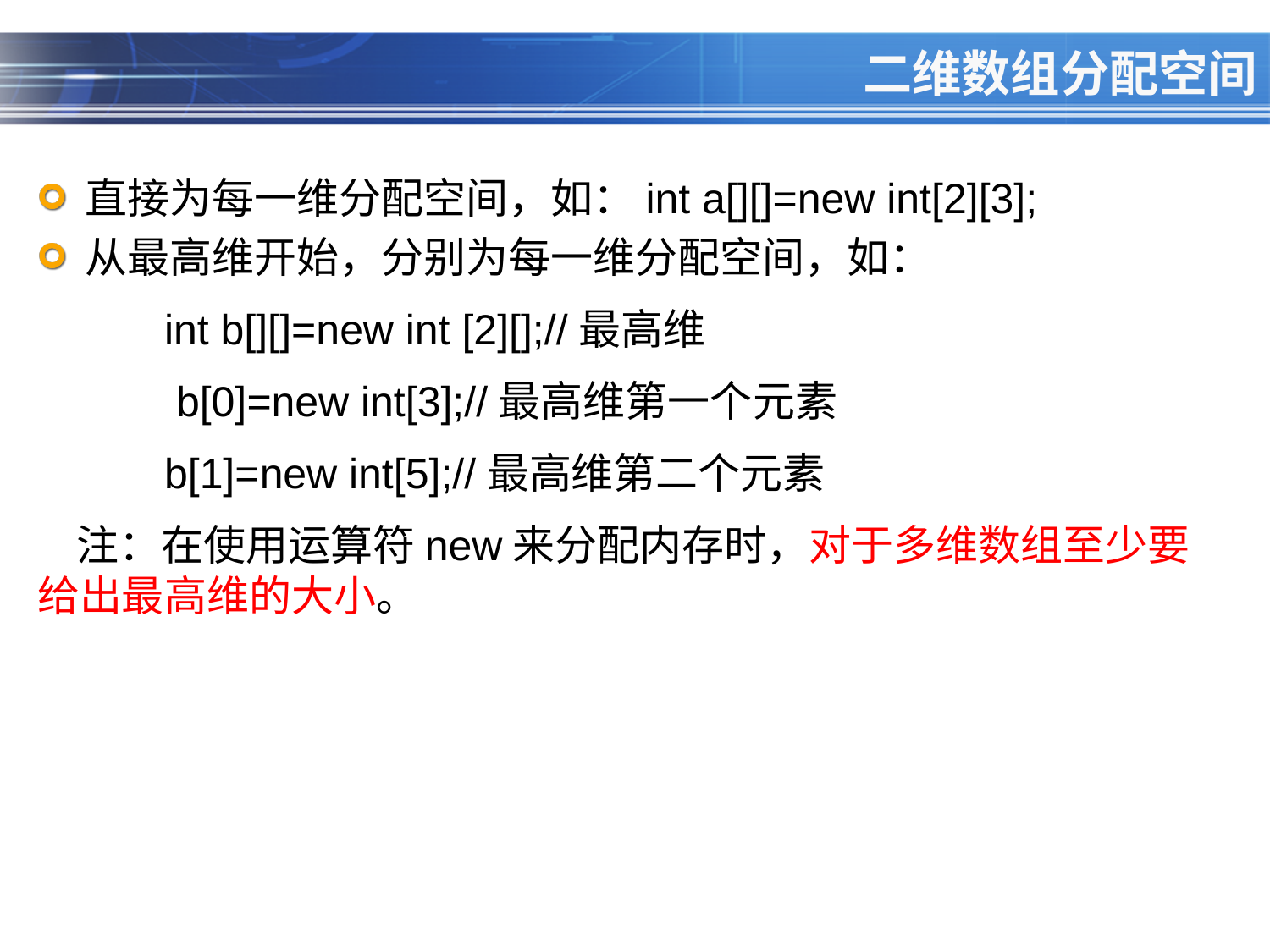

二维数组分配空间

直接为每一维分配空间，如：int a[][]=new int[2][3];
从最高维开始，分别为每一维分配空间，如：
	int b[][]=new int [2][];//最高维
   	 b[0]=new int[3];//最高维第一个元素
    	b[1]=new int[5];//最高维第二个元素
   注：在使用运算符new来分配内存时，对于多维数组至少要给出最高维的大小。